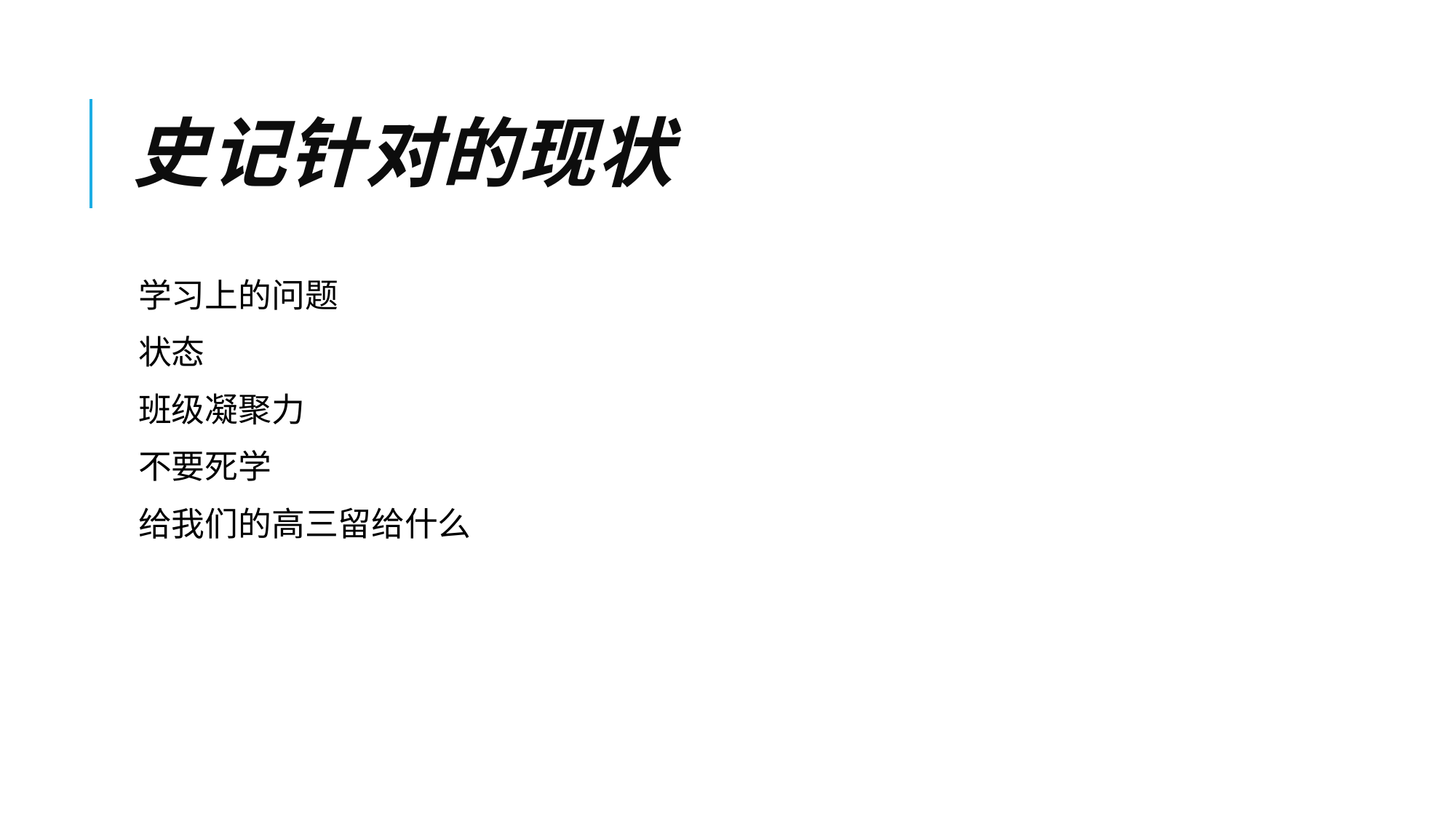

# 史记针对的现状
学习上的问题
状态
班级凝聚力
不要死学
给我们的高三留给什么